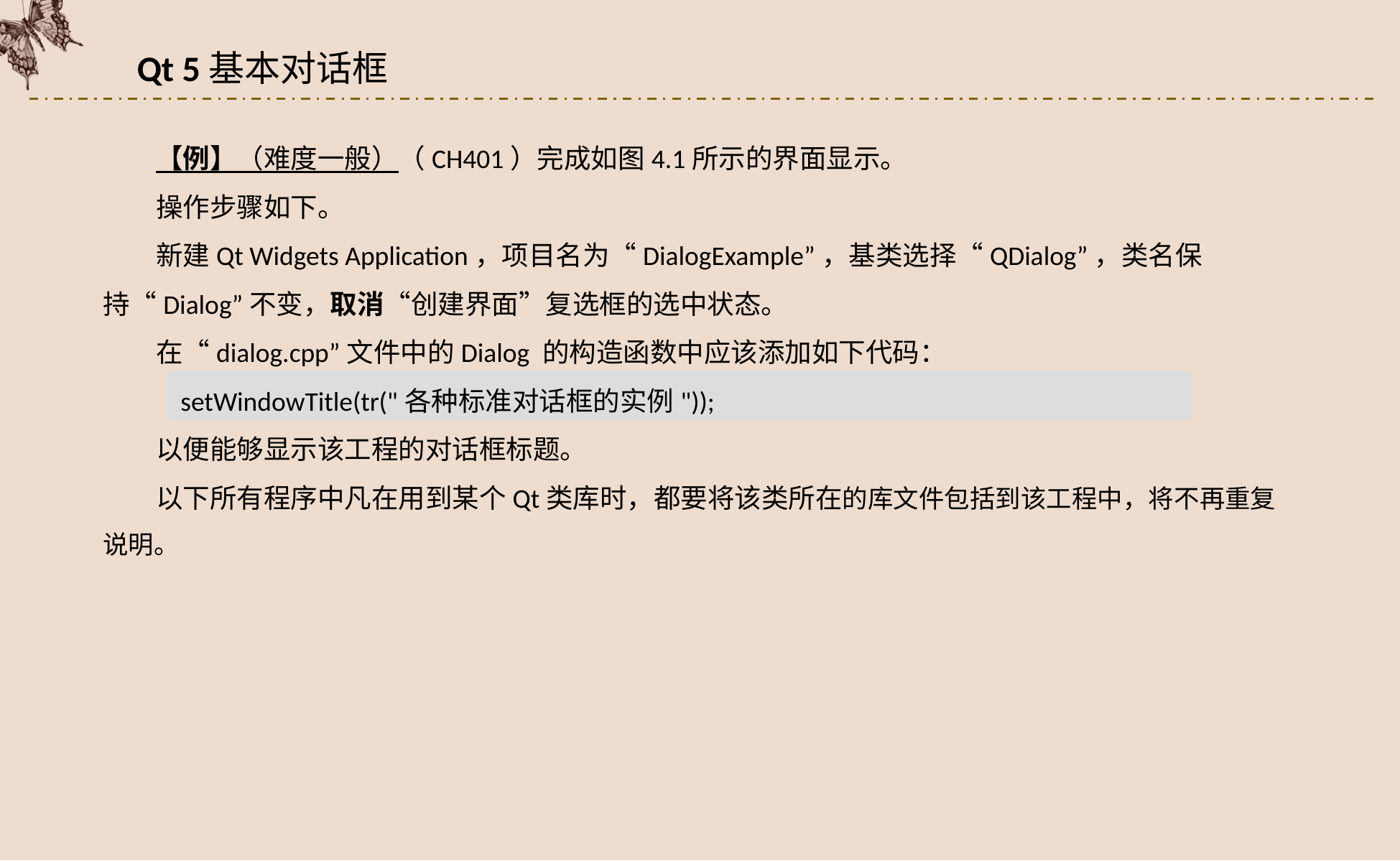

Qt 5基本对话框
【例】（难度一般）（CH401）完成如图4.1所示的界面显示。
操作步骤如下。
新建Qt Widgets Application，项目名为“DialogExample”，基类选择“QDialog”，类名保持“Dialog”不变，取消“创建界面”复选框的选中状态。
在“dialog.cpp”文件中的Dialog 的构造函数中应该添加如下代码：
    setWindowTitle(tr("各种标准对话框的实例"));
以便能够显示该工程的对话框标题。
以下所有程序中凡在用到某个Qt类库时，都要将该类所在的库文件包括到该工程中，将不再重复说明。